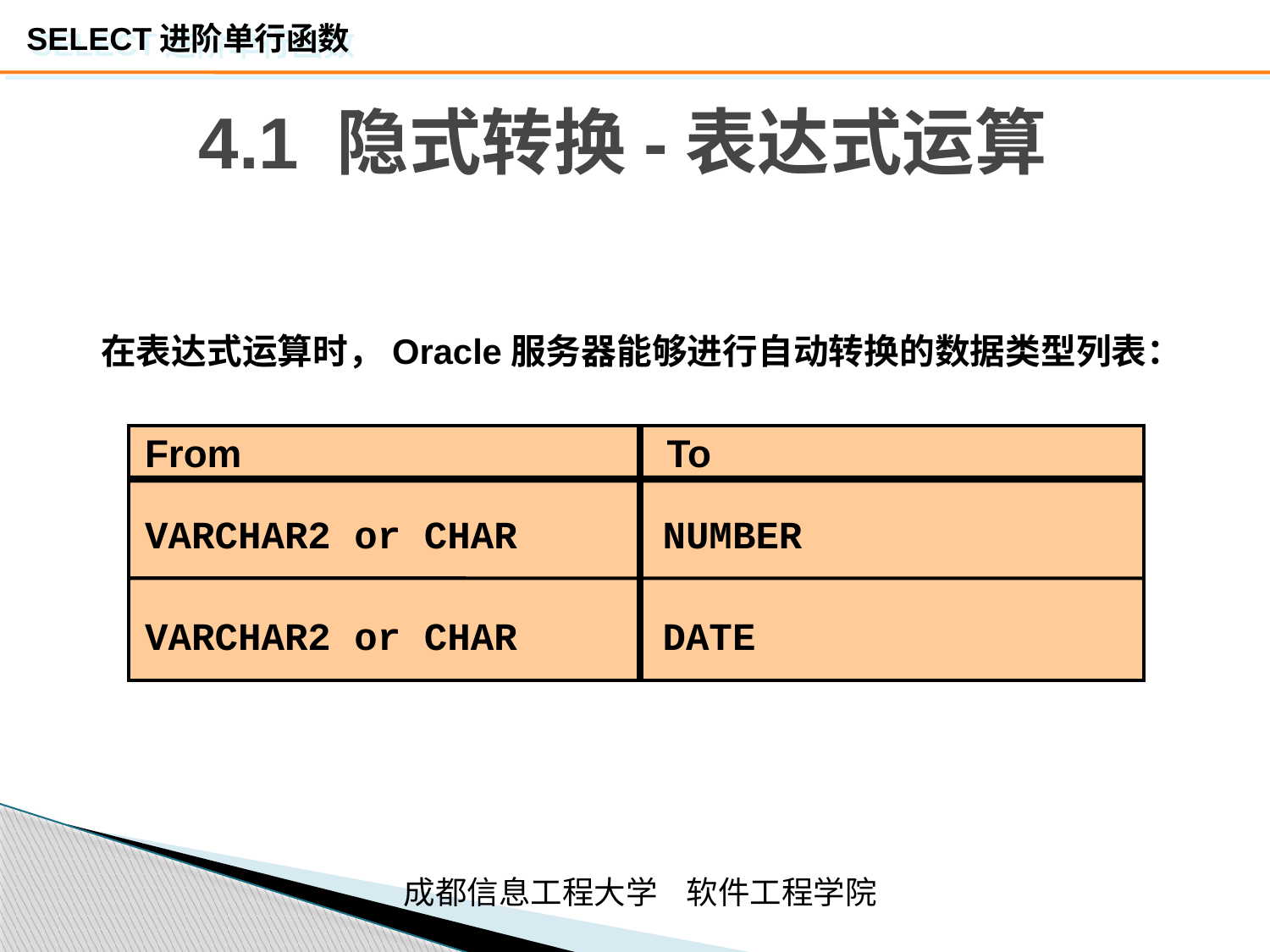

# 4.1 隐式转换-表达式运算
在表达式运算时，Oracle服务器能够进行自动转换的数据类型列表：
From
To

VARCHAR2 or CHAR
NUMBER
VARCHAR2 or CHAR
DATE